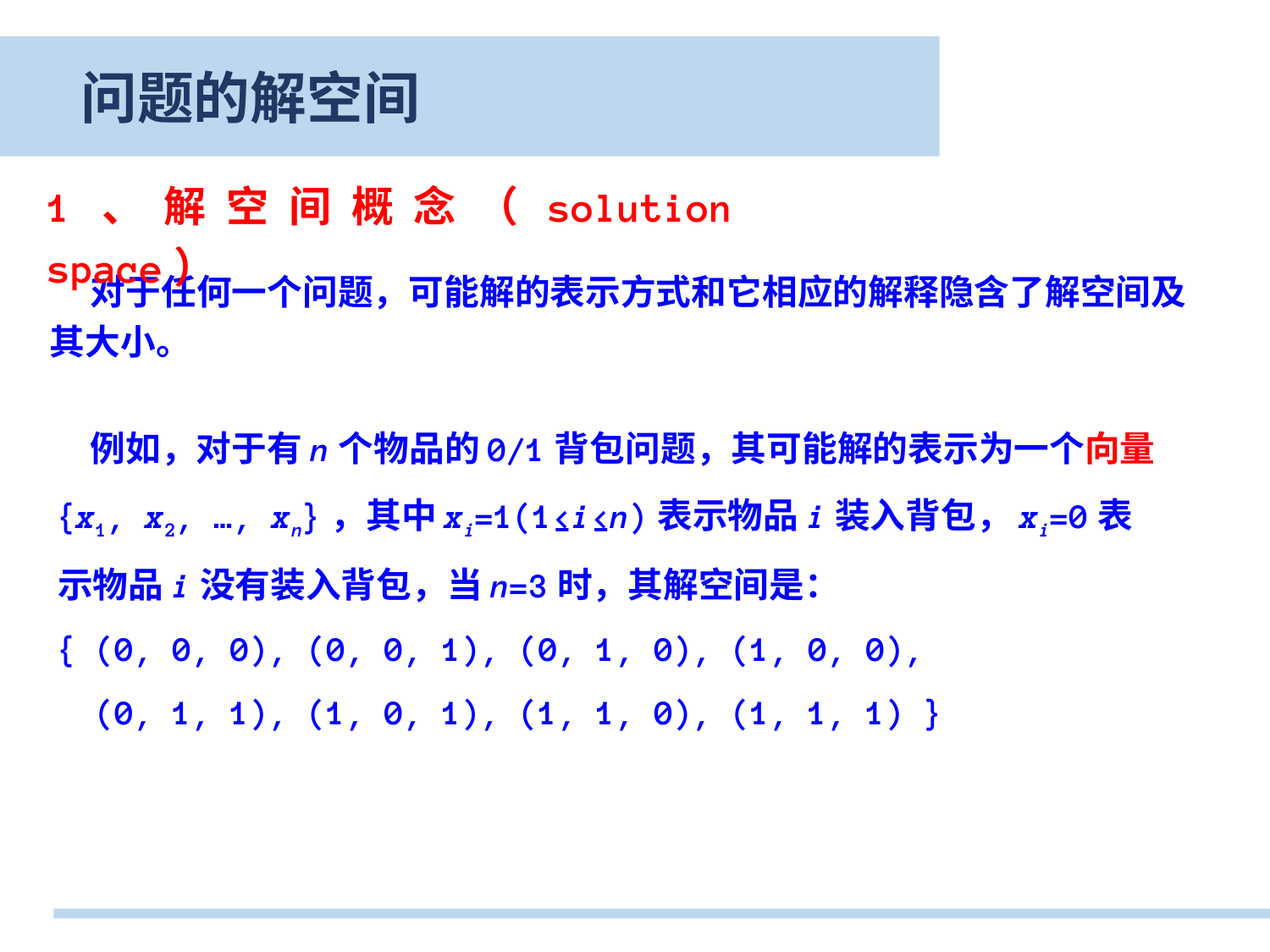

问题的解空间
1、解空间概念（solution space）
    对于任何一个问题，可能解的表示方式和它相应的解释隐含了解空间及其大小。
   例如，对于有n个物品的0/1背包问题，其可能解的表示为一个向量{x1, x2, …, xn}，其中xi=1(1≤i≤n)表示物品i装入背包，xi=0表示物品i没有装入背包，当n=3时，其解空间是：
{ (0, 0, 0), (0, 0, 1), (0, 1, 0), (1, 0, 0),
  (0, 1, 1), (1, 0, 1), (1, 1, 0), (1, 1, 1) }